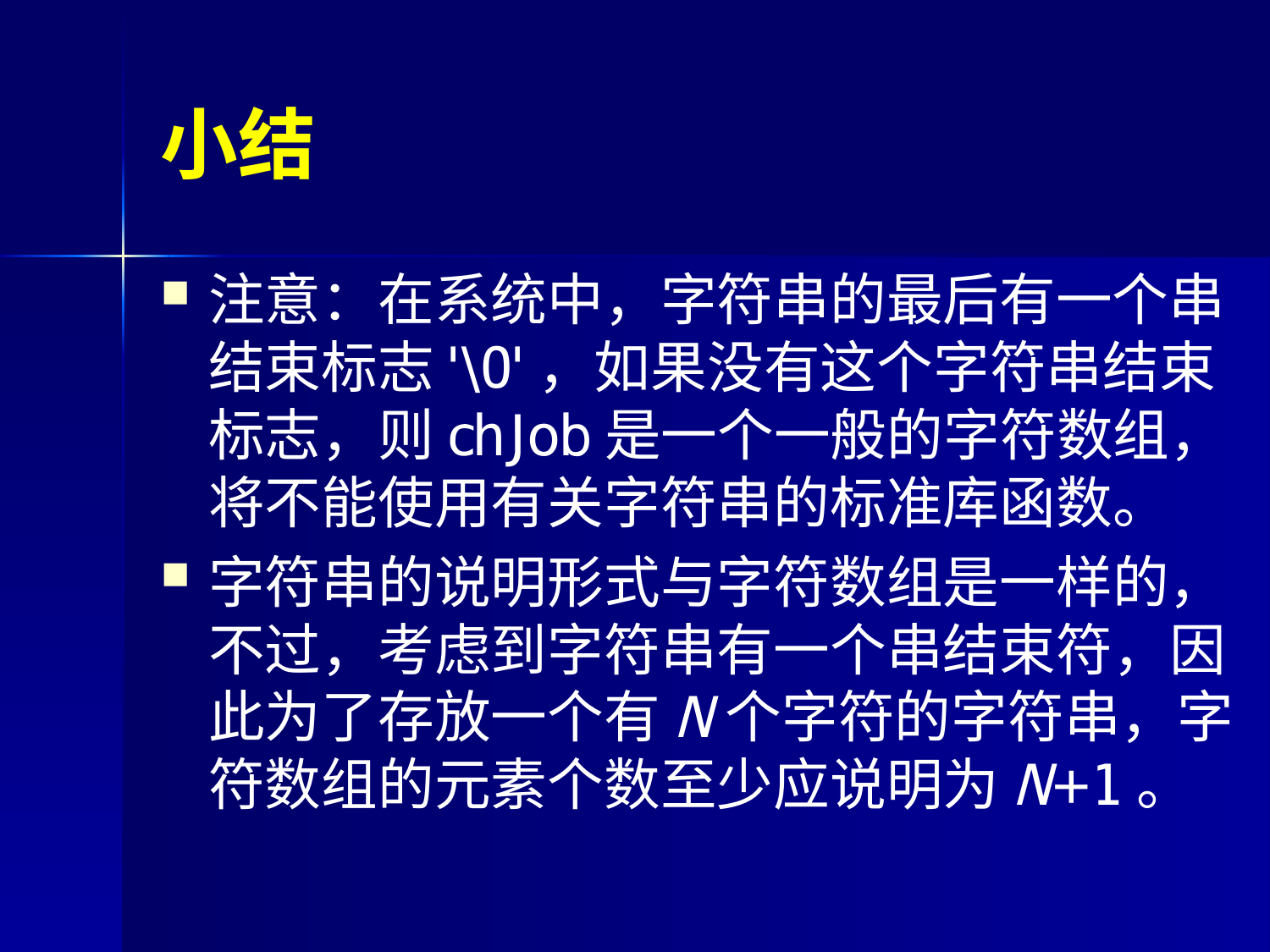

# 小结
注意：在系统中，字符串的最后有一个串结束标志'\0'，如果没有这个字符串结束标志，则chJob是一个一般的字符数组，将不能使用有关字符串的标准库函数。
字符串的说明形式与字符数组是一样的，不过，考虑到字符串有一个串结束符，因此为了存放一个有N个字符的字符串，字符数组的元素个数至少应说明为N+1。